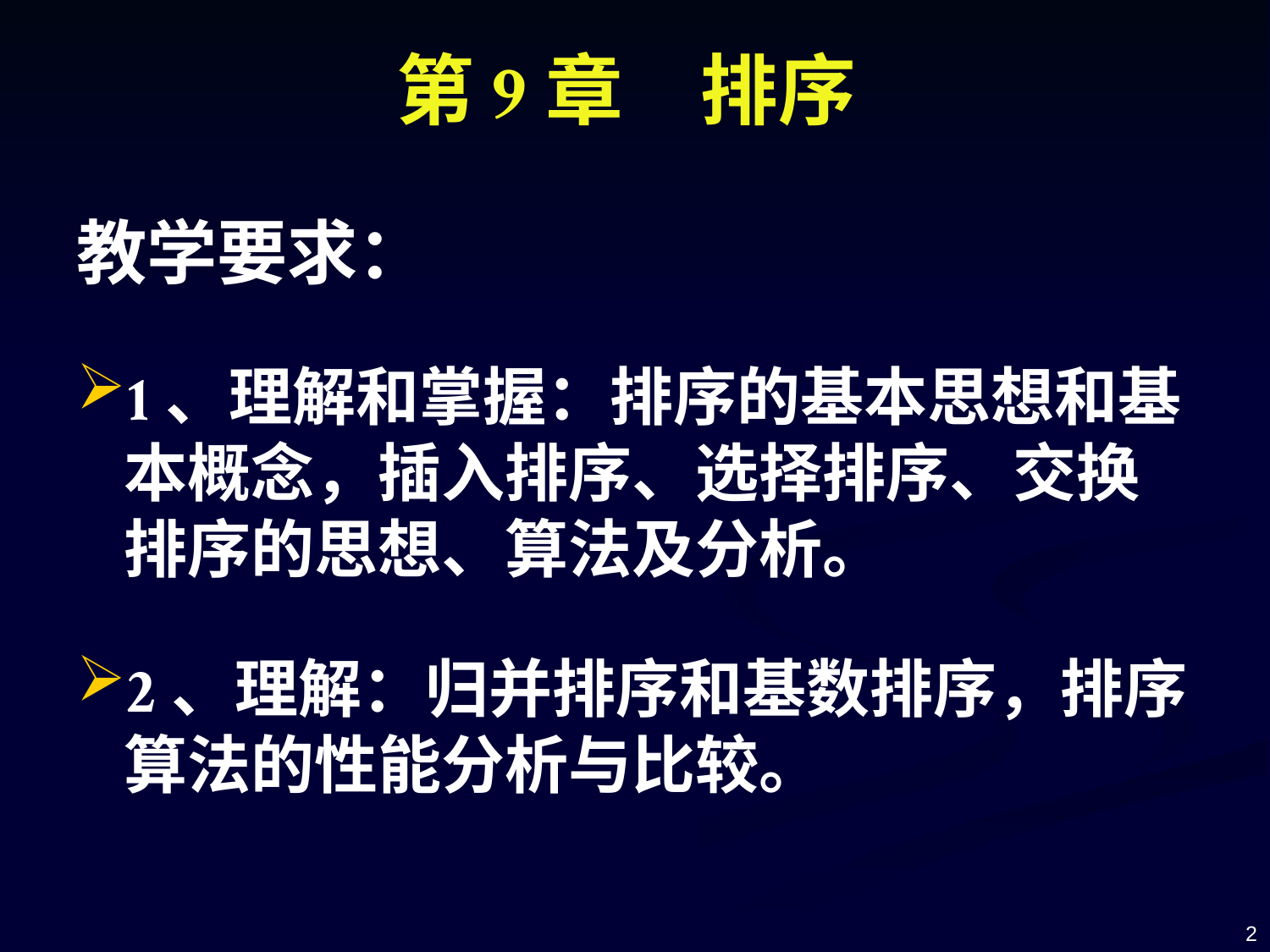

# 第9章　排序
教学要求：
1、理解和掌握：排序的基本思想和基本概念，插入排序、选择排序、交换排序的思想、算法及分析。
2、理解：归并排序和基数排序，排序算法的性能分析与比较。
2